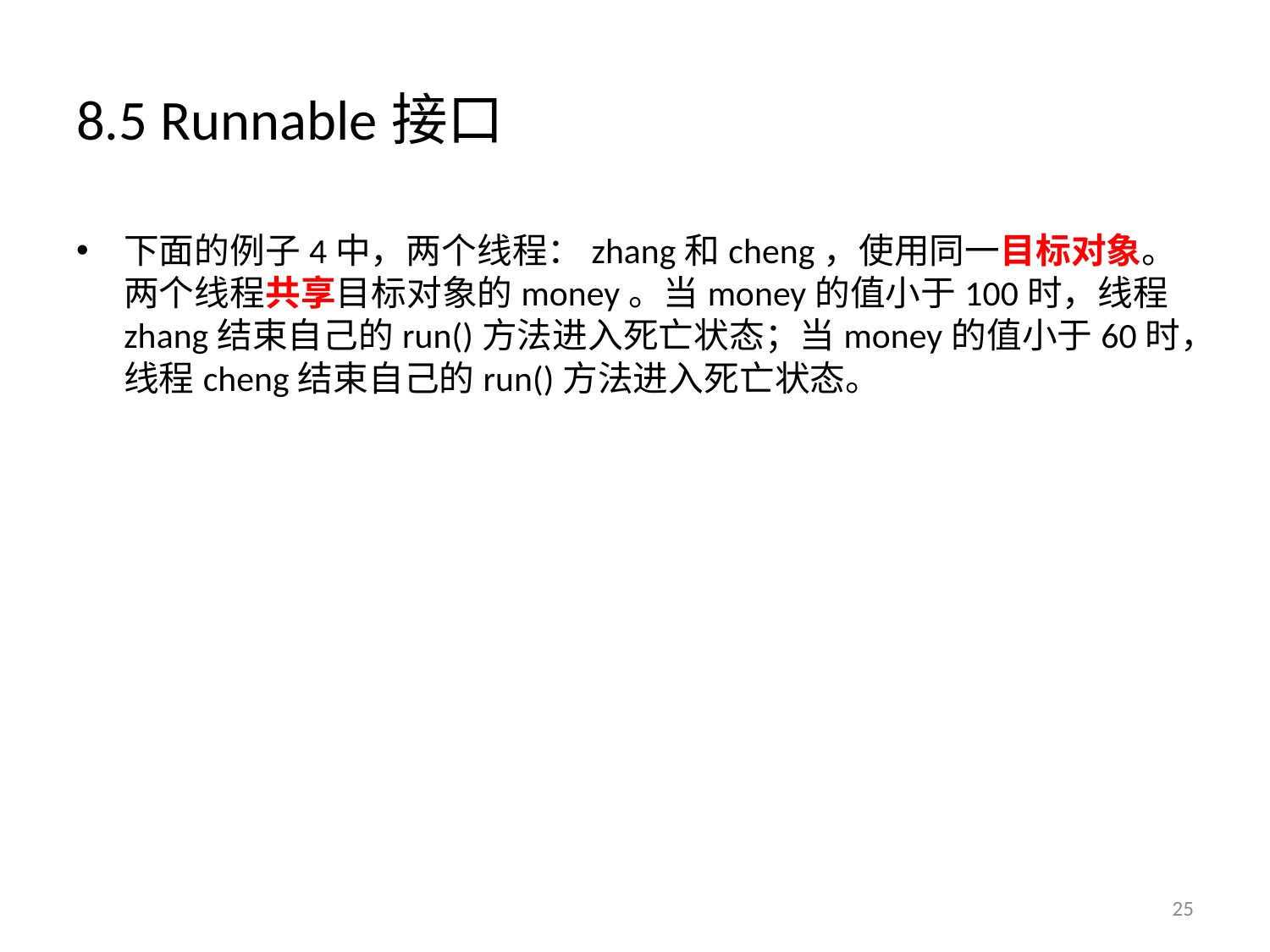

# 8.5 Runnable接口
下面的例子4中，两个线程：zhang和cheng，使用同一目标对象。两个线程共享目标对象的money。当money的值小于100时，线程zhang结束自己的run()方法进入死亡状态；当money的值小于60时，线程cheng结束自己的run()方法进入死亡状态。
25